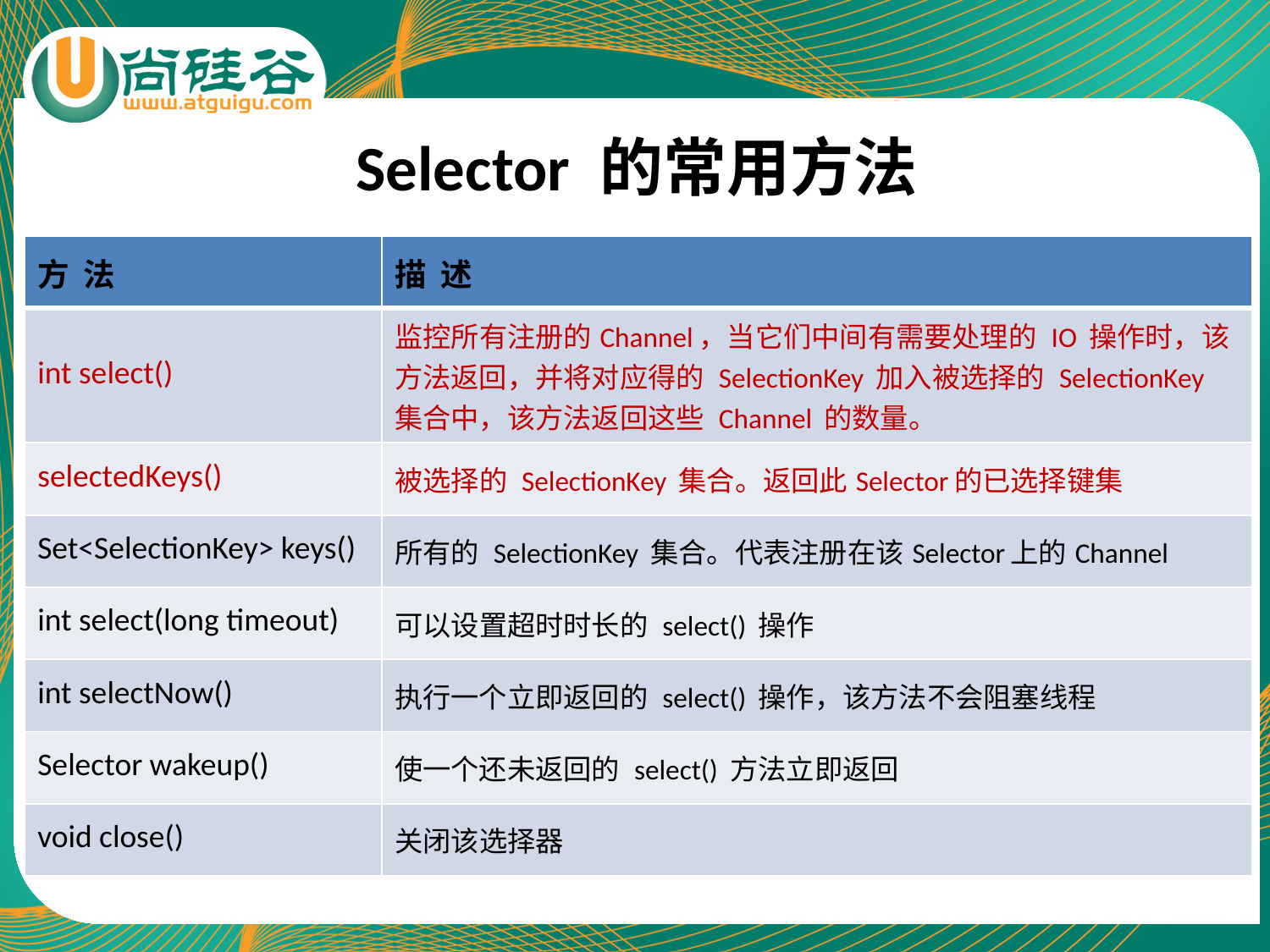

# Selector 的常用方法
| 方 法 | 描 述 |
| --- | --- |
| int select() | 监控所有注册的Channel，当它们中间有需要处理的 IO 操作时，该方法返回，并将对应得的 SelectionKey 加入被选择的 SelectionKey 集合中，该方法返回这些 Channel 的数量。 |
| selectedKeys() | 被选择的 SelectionKey 集合。返回此Selector的已选择键集 |
| Set<SelectionKey> keys() | 所有的 SelectionKey 集合。代表注册在该Selector上的Channel |
| int select(long timeout) | 可以设置超时时长的 select() 操作 |
| int selectNow() | 执行一个立即返回的 select() 操作，该方法不会阻塞线程 |
| Selector wakeup() | 使一个还未返回的 select() 方法立即返回 |
| void close() | 关闭该选择器 |